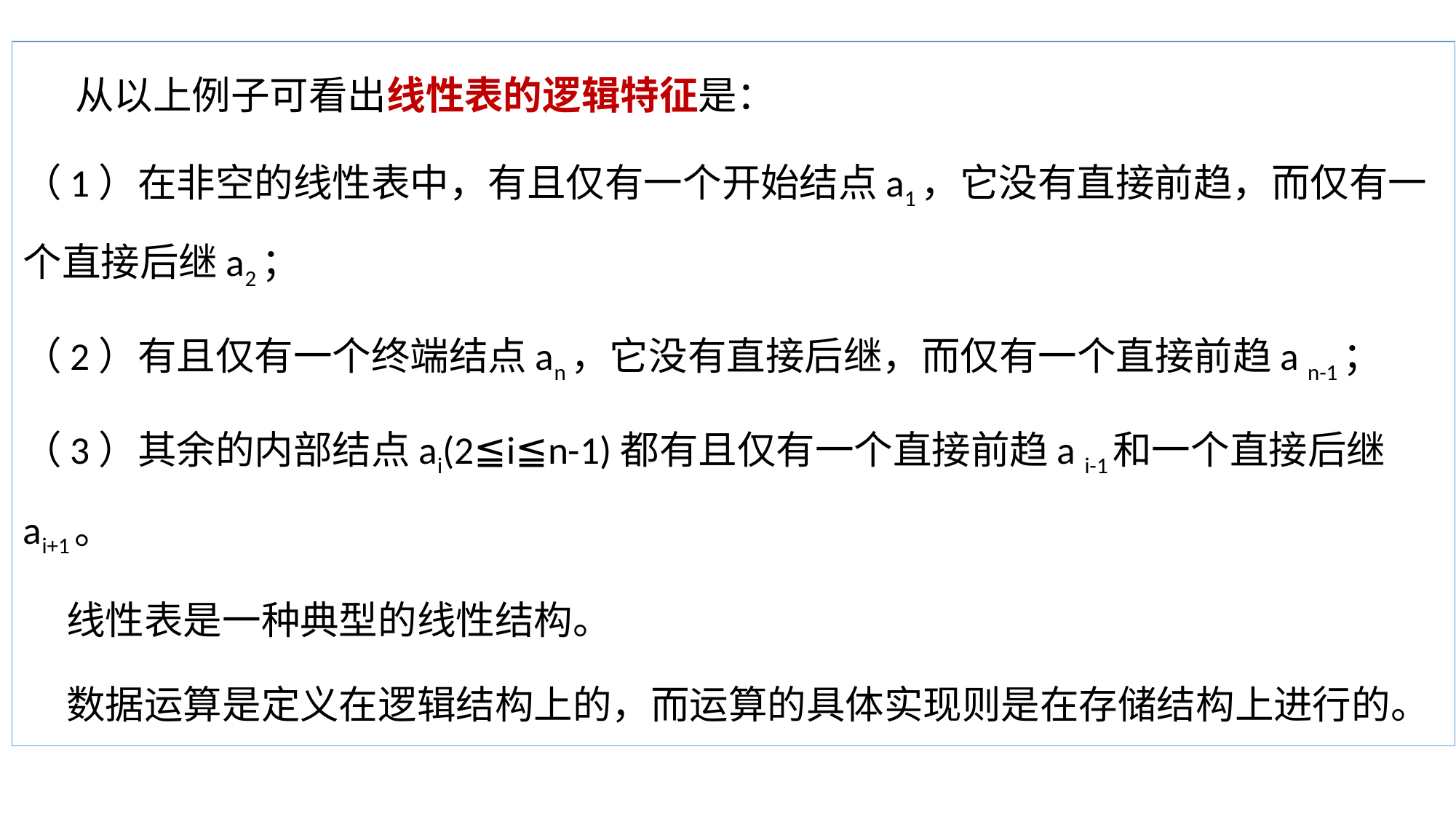

# 从以上例子可看出线性表的逻辑特征是：
（1）在非空的线性表中，有且仅有一个开始结点a1，它没有直接前趋，而仅有一个直接后继a2；
（2）有且仅有一个终端结点an，它没有直接后继，而仅有一个直接前趋a n-1；
（3）其余的内部结点ai(2≦i≦n-1)都有且仅有一个直接前趋a i-1和一个直接后继ai+1。
    线性表是一种典型的线性结构。
    数据运算是定义在逻辑结构上的，而运算的具体实现则是在存储结构上进行的。

4